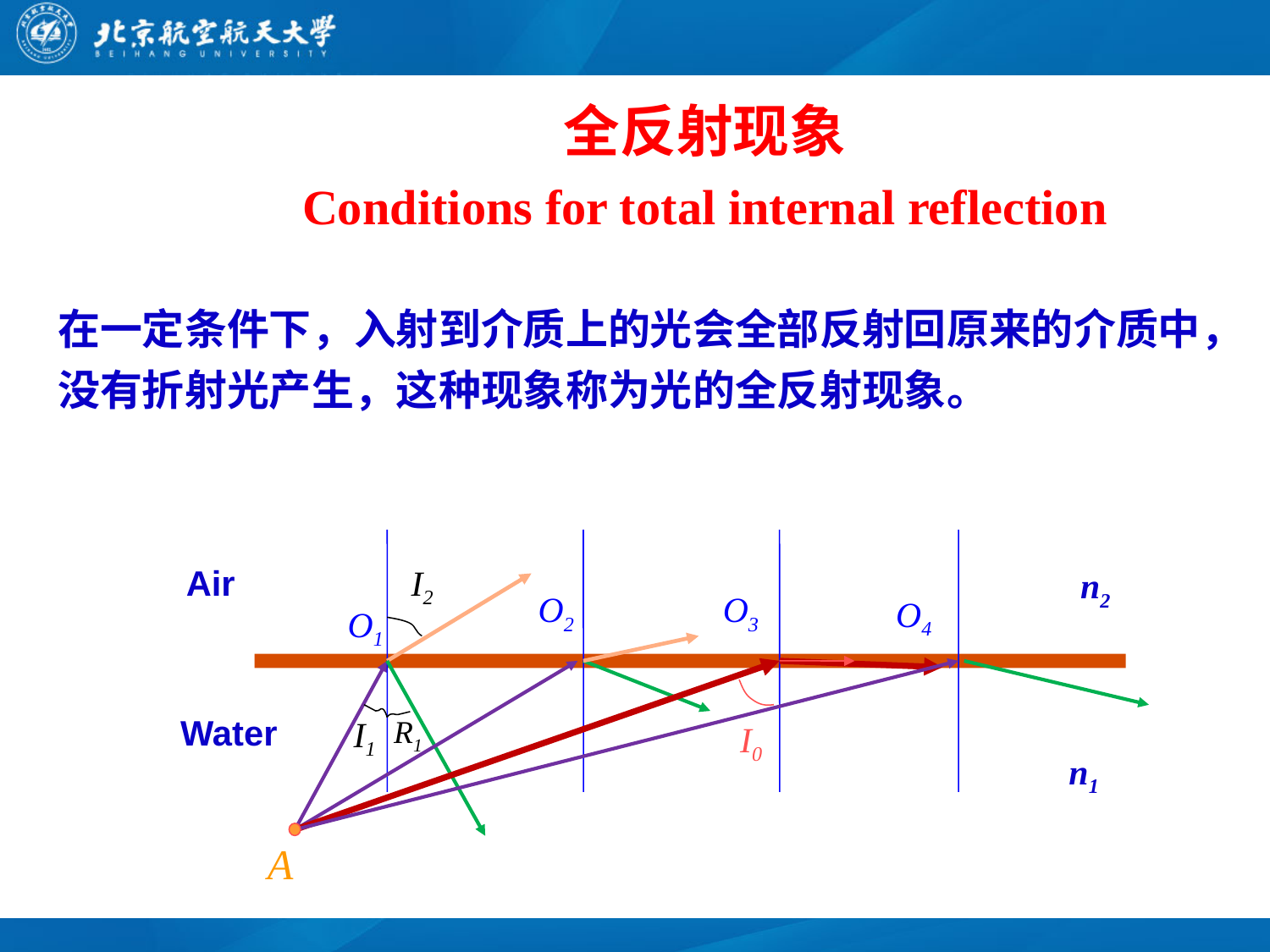

全反射现象
Conditions for total internal reflection
在一定条件下，入射到介质上的光会全部反射回原来的介质中，没有折射光产生，这种现象称为光的全反射现象。

Air
I2
n2

O2
O3
O4
O1

Water
I1
R1

I0
n1

A